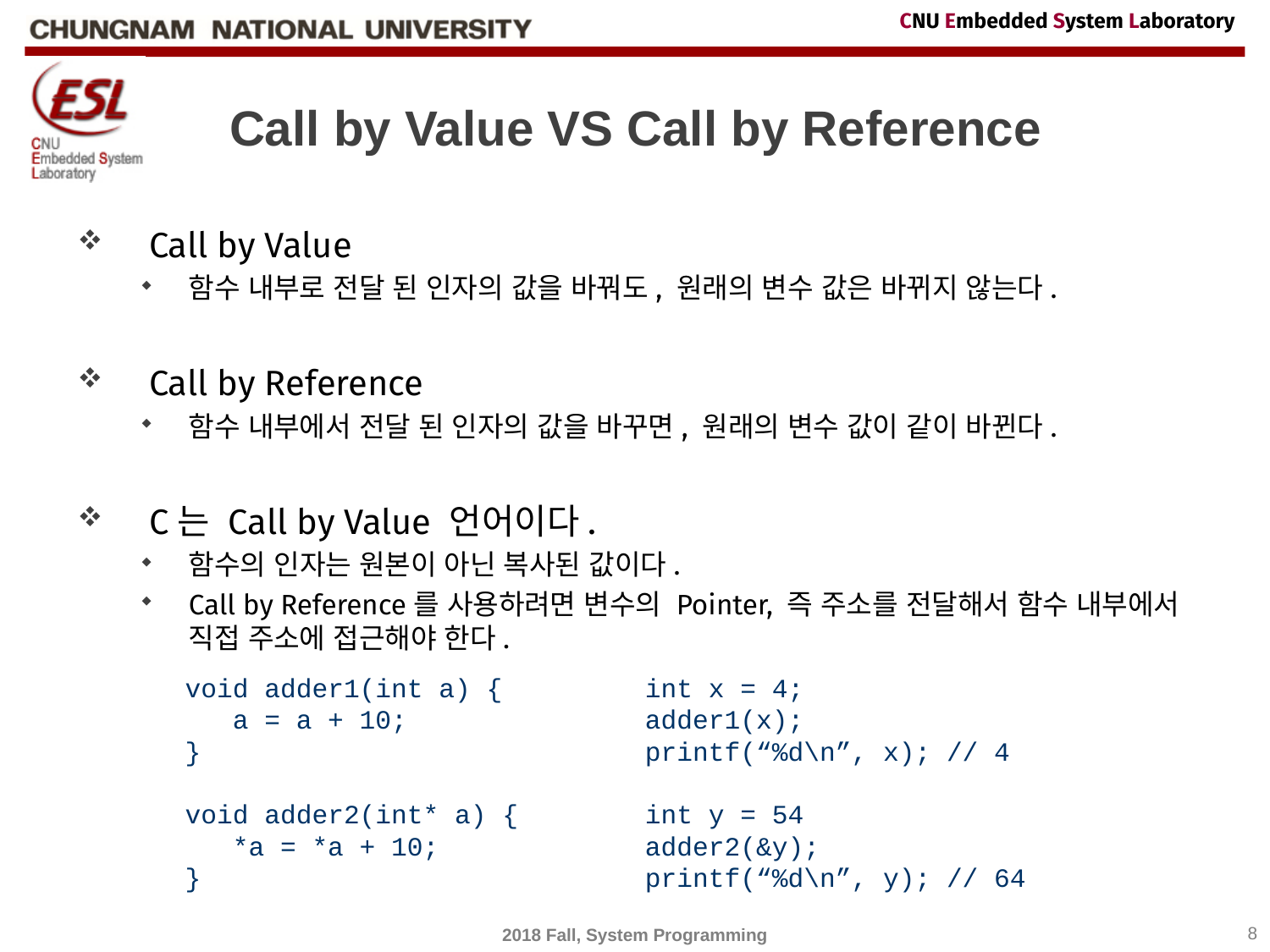

# Call by Value VS Call by Reference
Call by Value
함수 내부로 전달 된 인자의 값을 바꿔도, 원래의 변수 값은 바뀌지 않는다.

Call by Reference
함수 내부에서 전달 된 인자의 값을 바꾸면, 원래의 변수 값이 같이 바뀐다.

C는 Call by Value 언어이다.
함수의 인자는 원본이 아닌 복사된 값이다.
Call by Reference를 사용하려면 변수의 Pointer, 즉 주소를 전달해서 함수 내부에서 직접 주소에 접근해야 한다.
void adder1(int a) {
   a = a + 10;
}

void adder2(int* a) {
   *a = *a + 10;
}
int x = 4;
adder1(x);
printf(“%d\n”, x); // 4

int y = 54
adder2(&y);
printf(“%d\n”, y); // 64
2018 Fall, System Programming
8